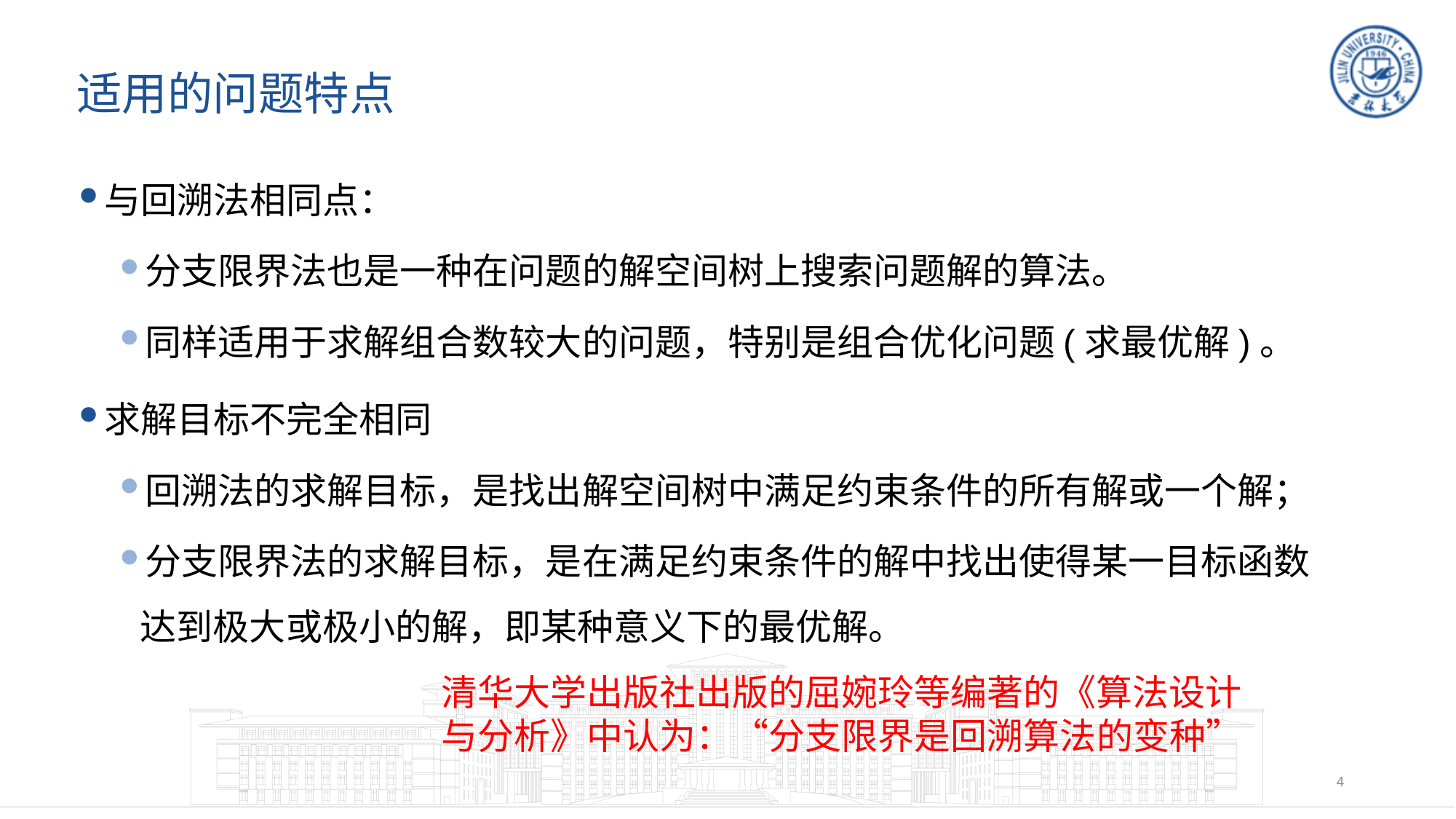

# 适用的问题特点
与回溯法相同点：
分支限界法也是一种在问题的解空间树上搜索问题解的算法。
同样适用于求解组合数较大的问题，特别是组合优化问题(求最优解)。
求解目标不完全相同
回溯法的求解目标，是找出解空间树中满足约束条件的所有解或一个解；
分支限界法的求解目标，是在满足约束条件的解中找出使得某一目标函数达到极大或极小的解，即某种意义下的最优解。

清华大学出版社出版的屈婉玲等编著的《算法设计与分析》中认为：“分支限界是回溯算法的变种”
4